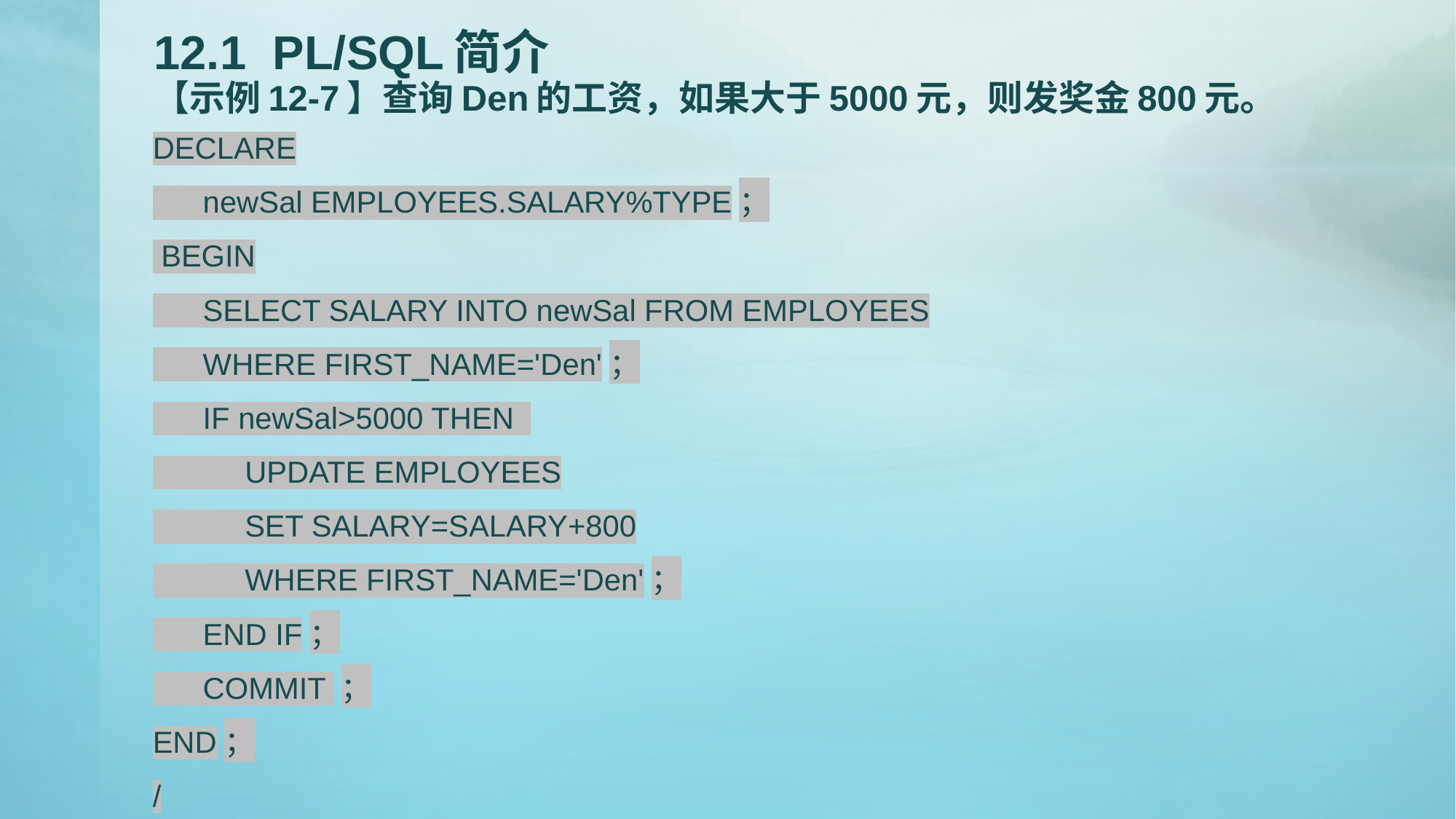

# 12.1  PL/SQL简介 【示例12-7】查询Den的工资，如果大于5000元，则发奖金800元。
DECLARE
      newSal EMPLOYEES.SALARY%TYPE；
 BEGIN
      SELECT SALARY INTO newSal FROM EMPLOYEES
      WHERE FIRST_NAME='Den'；
      IF newSal>5000 THEN
           UPDATE EMPLOYEES
           SET SALARY=SALARY+800
           WHERE FIRST_NAME='Den'；
      END IF；
      COMMIT ；
END；
/